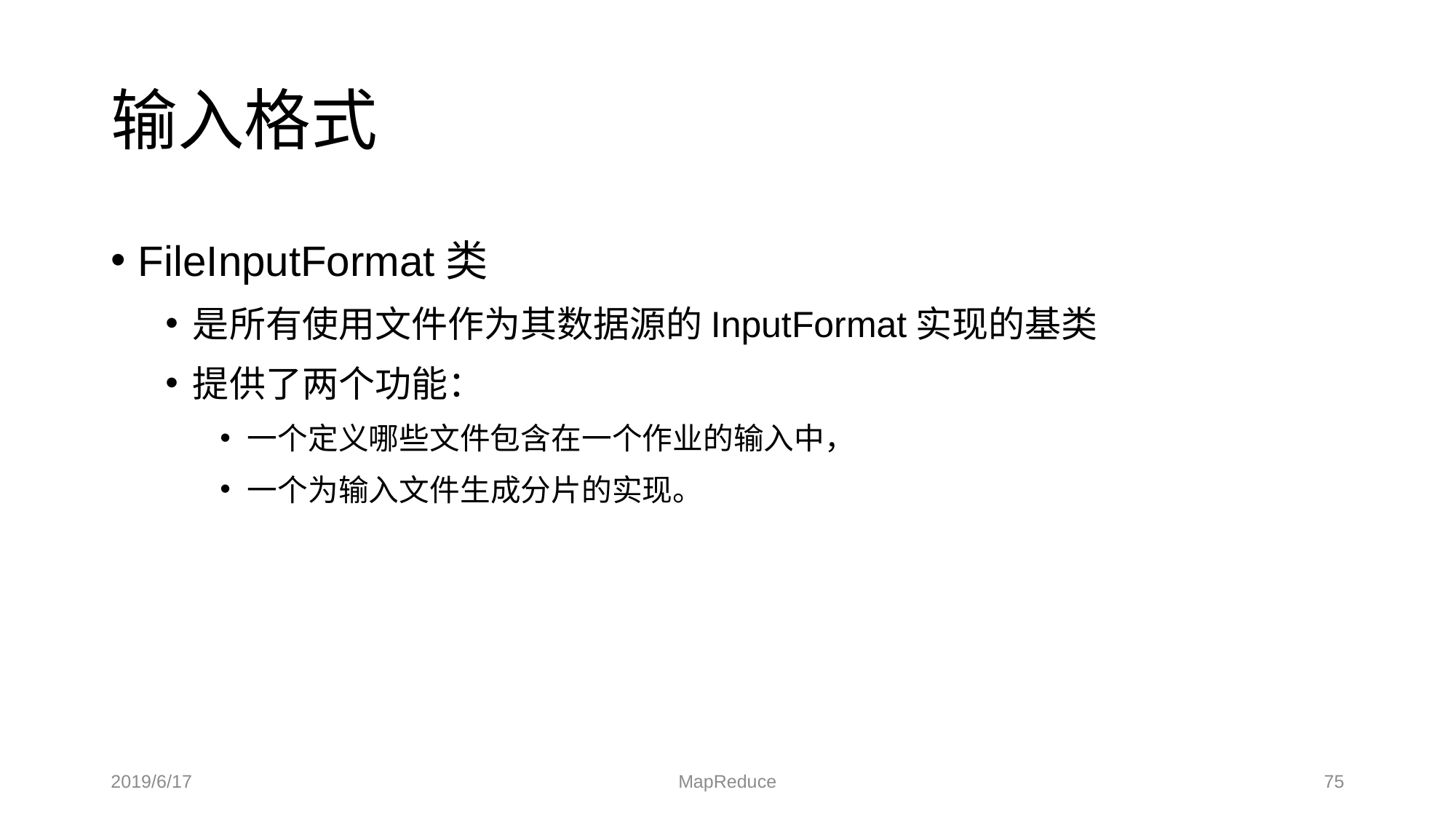

# 输入格式
FileInputFormat类
是所有使用文件作为其数据源的InputFormat实现的基类
提供了两个功能：
一个定义哪些文件包含在一个作业的输入中，
一个为输入文件生成分片的实现。

2019/6/17
MapReduce
75